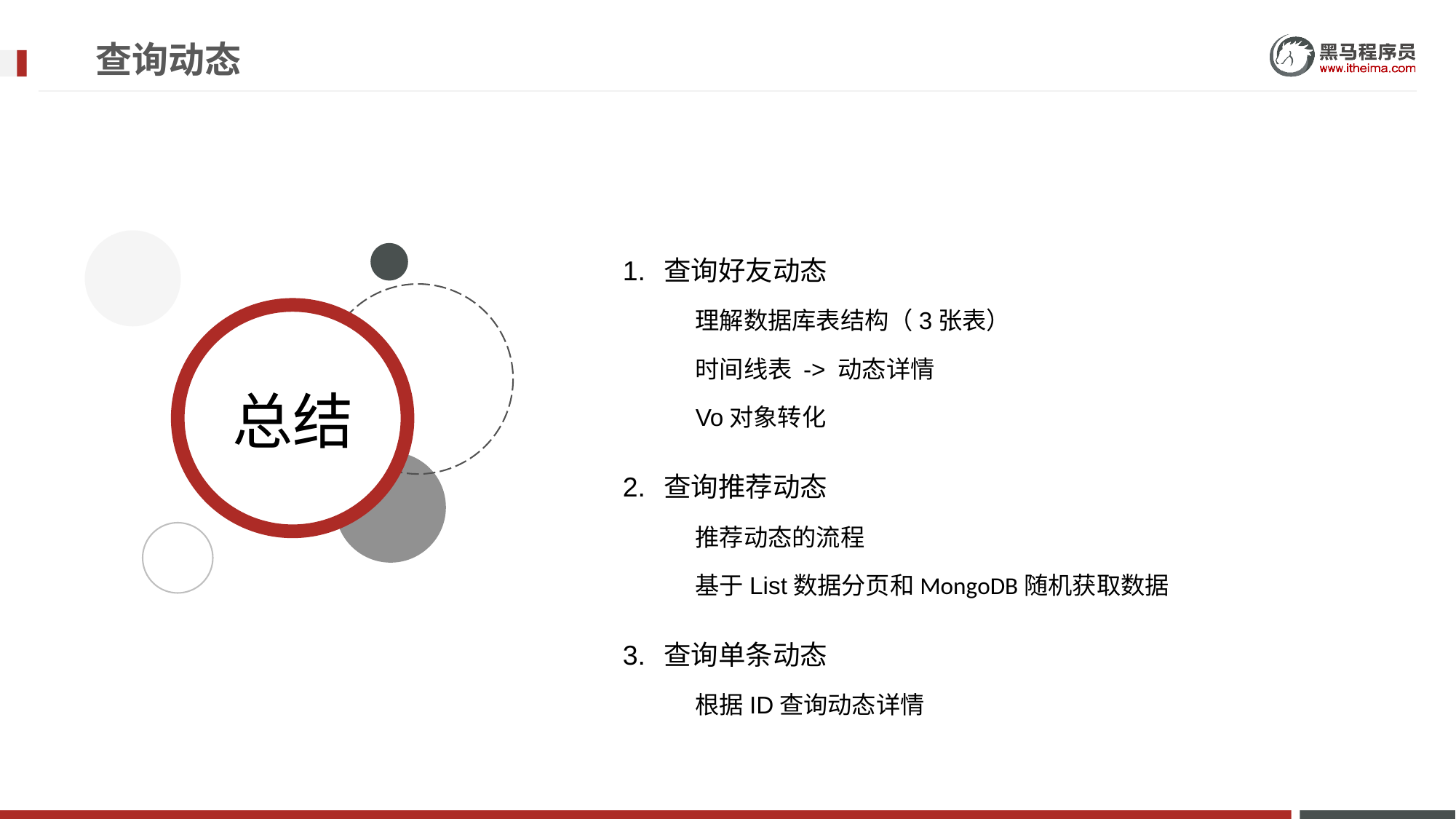

# 查询动态
查询好友动态
理解数据库表结构（3张表）
时间线表 -> 动态详情
Vo对象转化
查询推荐动态
推荐动态的流程
基于List数据分页和MongoDB随机获取数据
查询单条动态
根据ID查询动态详情